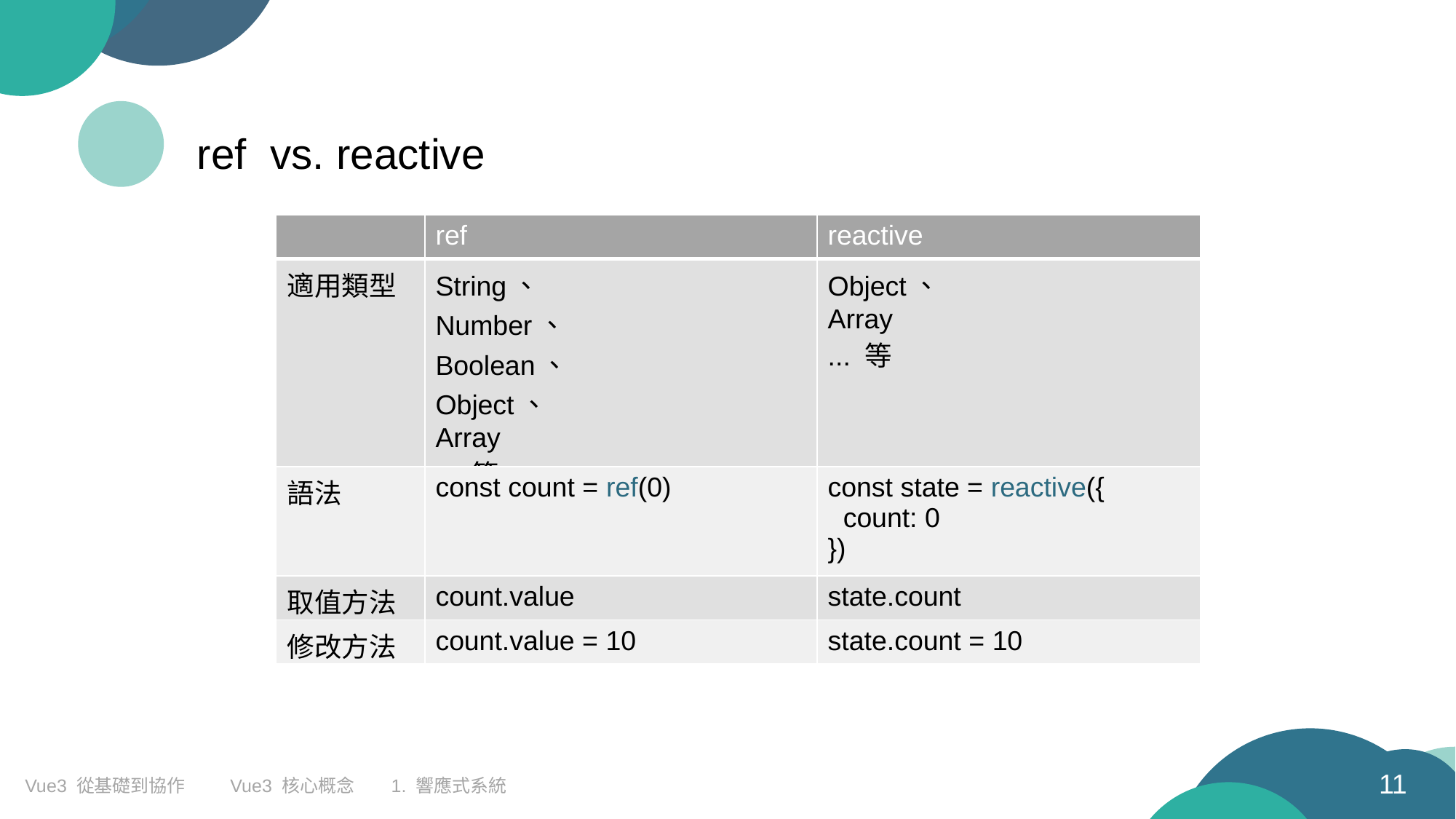

ref  vs. reactive
|  | ref | reactive |
| --- | --- | --- |
| 適用類型 | String、 Number、 Boolean、 Object、 Array ... 等 | Object、 Array ... 等 |
| 語法 | const count = ref(0) | const state = reactive({ count: 0 }) |
| 取值方法 | count.value | state.count |
| 修改方法 | count.value = 10 | state.count = 10 |

11
1. 響應式系統
Vue3 從基礎到協作
Vue3 核心概念